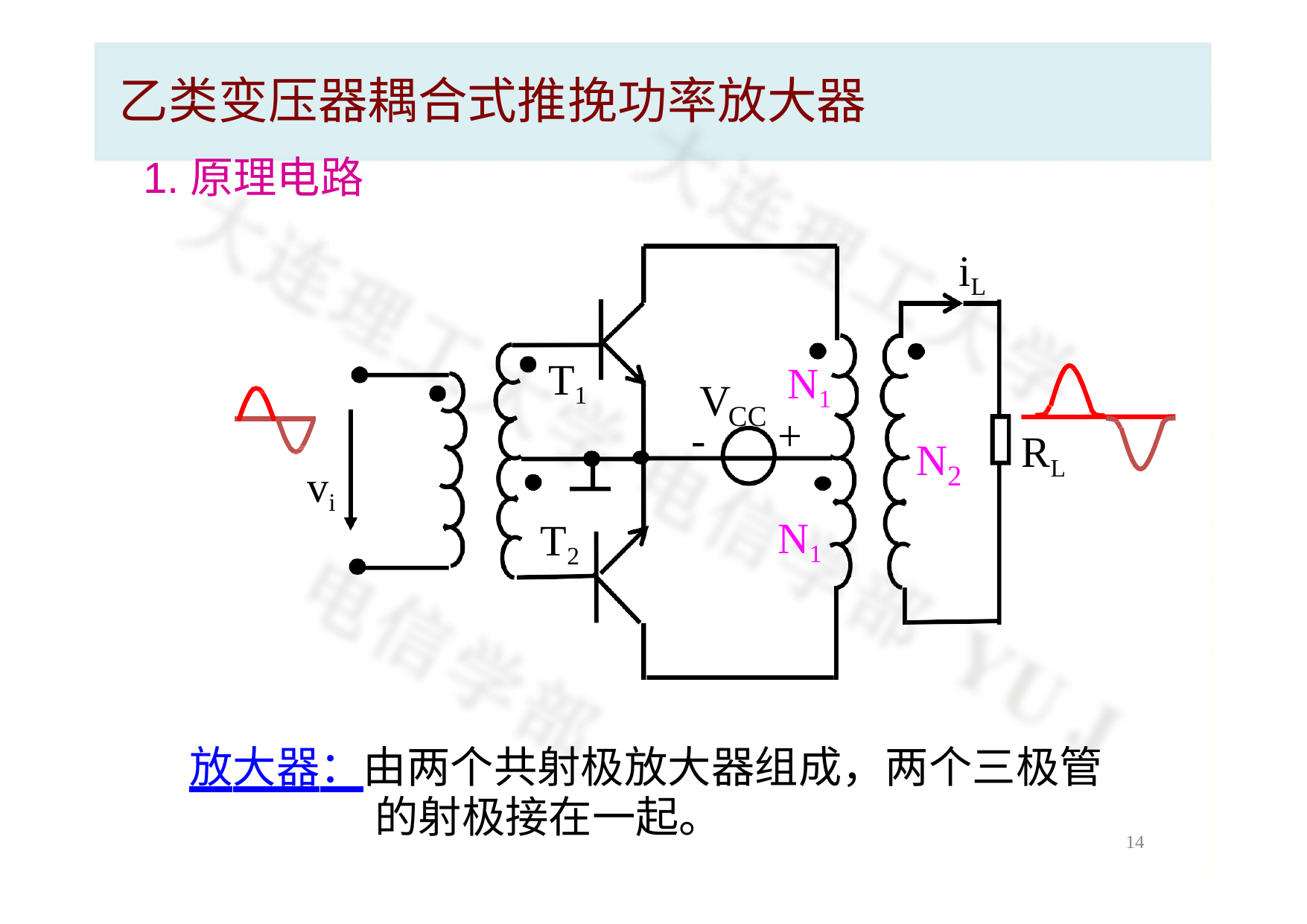

# 乙类变压器耦合式推挽功率放大器
1.原理电路

iL

T1

N1
+

V

CC

-

RL
N
2
vi
N1
T2
放大器：由两个共射极放大器组成，两个三极管  的射极接在一起。
14